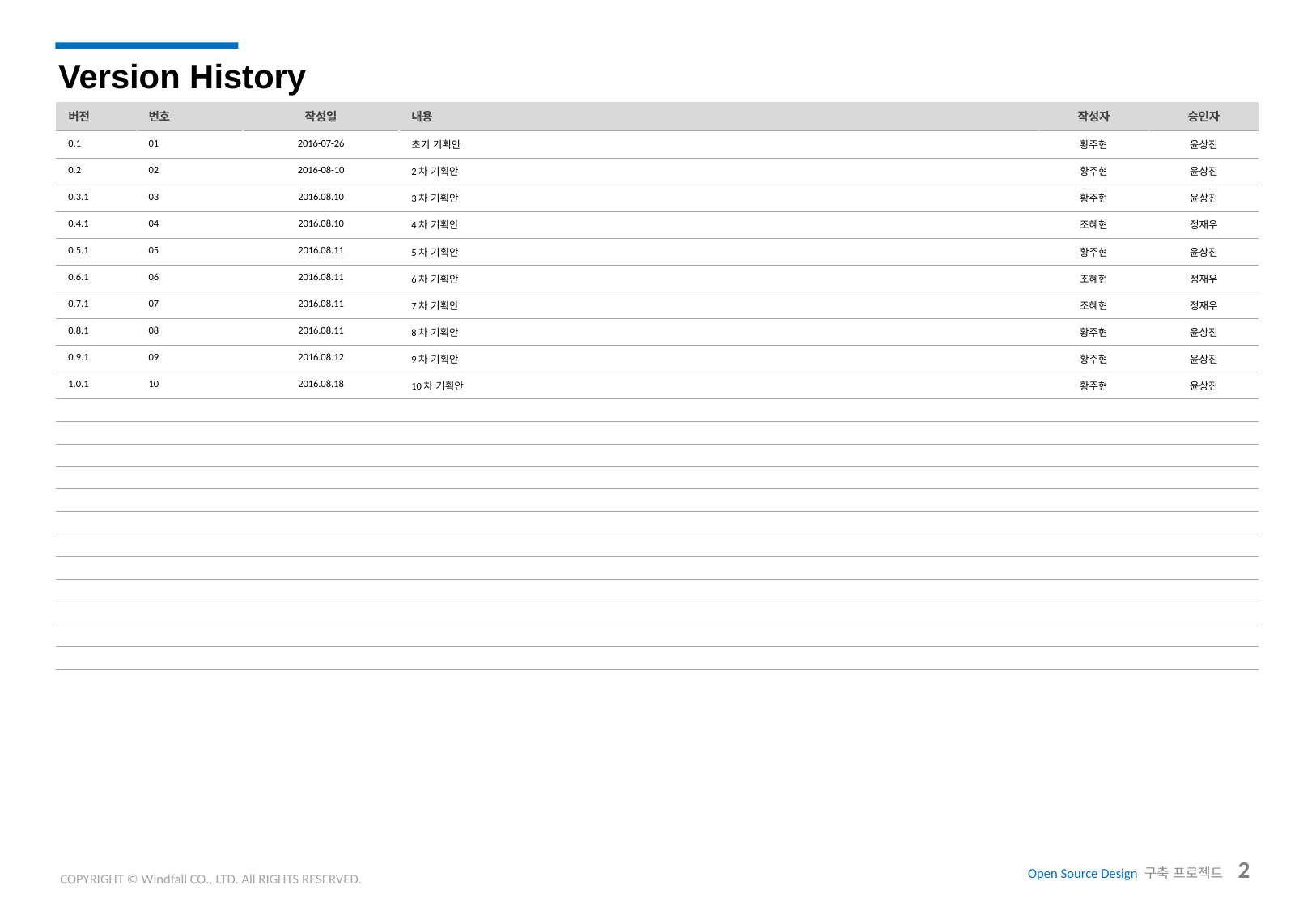

# Version History
| 버전 | 번호 | 작성일 | 내용 | 작성자 | 승인자 |
| --- | --- | --- | --- | --- | --- |
| 0.1 | 01 | 2016-07-26 | 초기 기획안 | 황주현 | 윤상진 |
| 0.2 | 02 | 2016-08-10 | 2차 기획안 | 황주현 | 윤상진 |
| 0.3.1 | 03 | 2016.08.10 | 3차 기획안 | 황주현 | 윤상진 |
| 0.4.1 | 04 | 2016.08.10 | 4차 기획안 | 조혜현 | 정재우 |
| 0.5.1 | 05 | 2016.08.11 | 5차 기획안 | 황주현 | 윤상진 |
| 0.6.1 | 06 | 2016.08.11 | 6차 기획안 | 조혜현 | 정재우 |
| 0.7.1 | 07 | 2016.08.11 | 7차 기획안 | 조혜현 | 정재우 |
| 0.8.1 | 08 | 2016.08.11 | 8차 기획안 | 황주현 | 윤상진 |
| 0.9.1 | 09 | 2016.08.12 | 9차 기획안 | 황주현 | 윤상진 |
| 1.0.1 | 10 | 2016.08.18 | 10차 기획안 | 황주현 | 윤상진 |
|  |  |  |  |  |  |
|  |  |  |  |  |  |
|  |  |  |  |  |  |
|  |  |  |  |  |  |
|  |  |  |  |  |  |
|  |  |  |  |  |  |
|  |  |  |  |  |  |
|  |  |  |  |  |  |
|  |  |  |  |  |  |
|  |  |  |  |  |  |
|  |  |  |  |  |  |
|  |  |  |  |  |  |
Open Source Design 구축 프로젝트   2